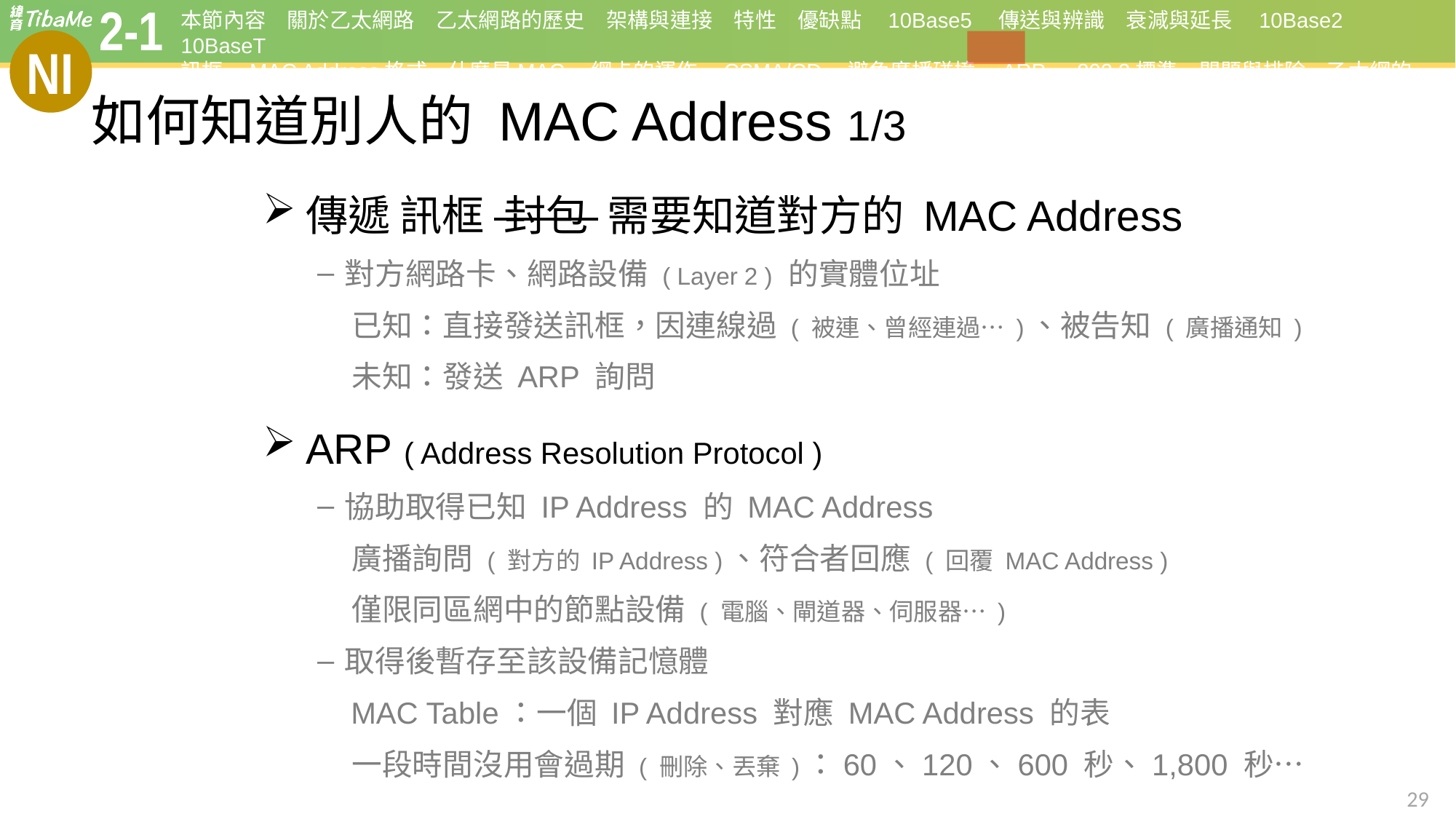

# 如何知道別人的 MAC Address 1/3
傳遞 訊框  封包  需要知道對方的 MAC Address
對方網路卡、網路設備 ( Layer 2 ) 的實體位址
    已知：直接發送訊框，因連線過 ( 被連、曾經連過… )、被告知 ( 廣播通知 )
    未知：發送 ARP 詢問
ARP ( Address Resolution Protocol )
協助取得已知 IP Address 的 MAC Address
    廣播詢問 ( 對方的 IP Address )、符合者回應 ( 回覆 MAC Address )
    僅限同區網中的節點設備 ( 電腦、閘道器、伺服器… )
取得後暫存至該設備記憶體
    MAC Table：一個 IP Address 對應 MAC Address 的表
    一段時間沒用會過期 ( 刪除、丟棄 )：60、120、600 秒、1,800 秒…